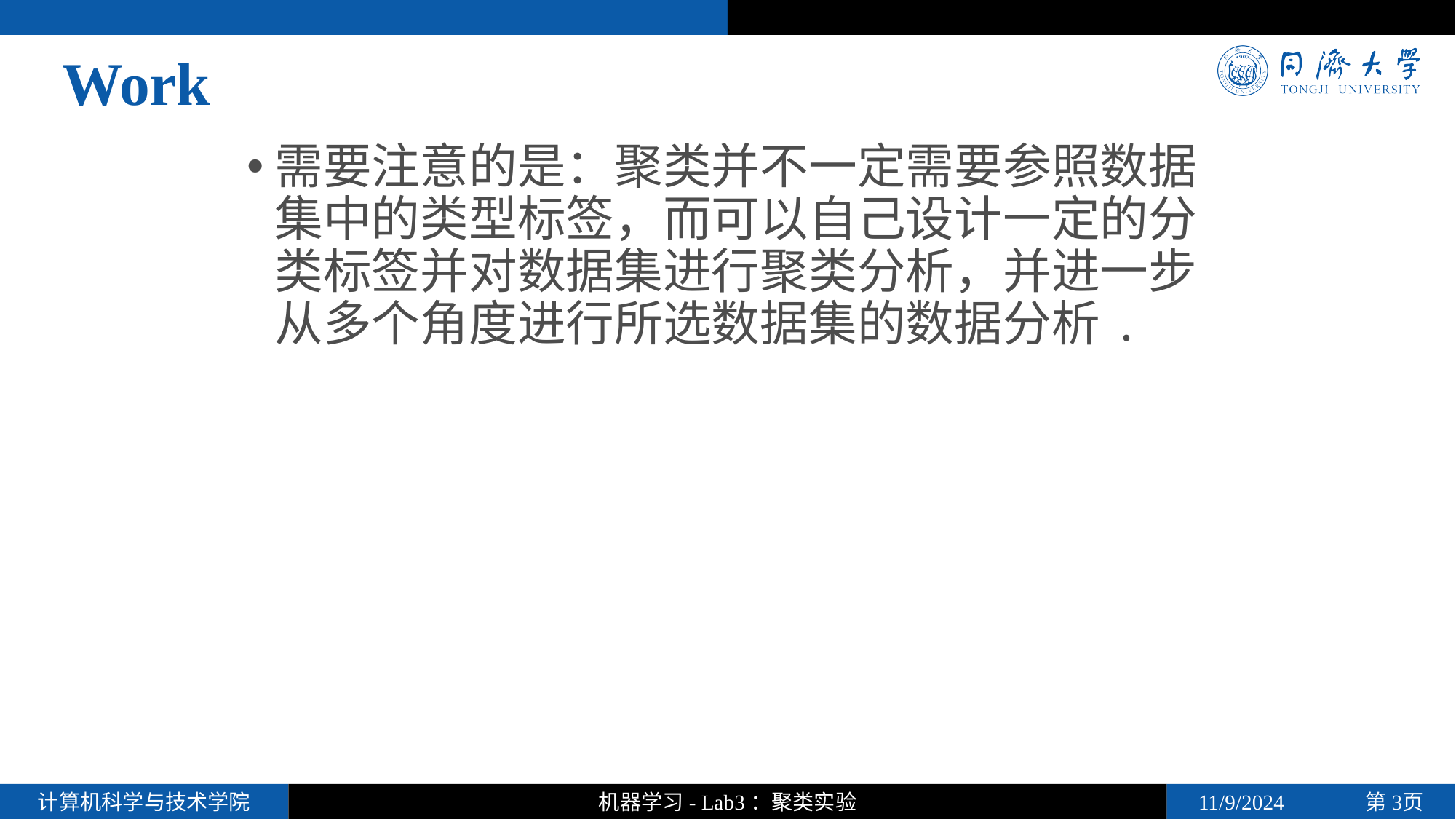

Work
需要注意的是：聚类并不一定需要参照数据集中的类型标签，而可以自己设计一定的分类标签并对数据集进行聚类分析，并进一步从多个角度进行所选数据集的数据分析.